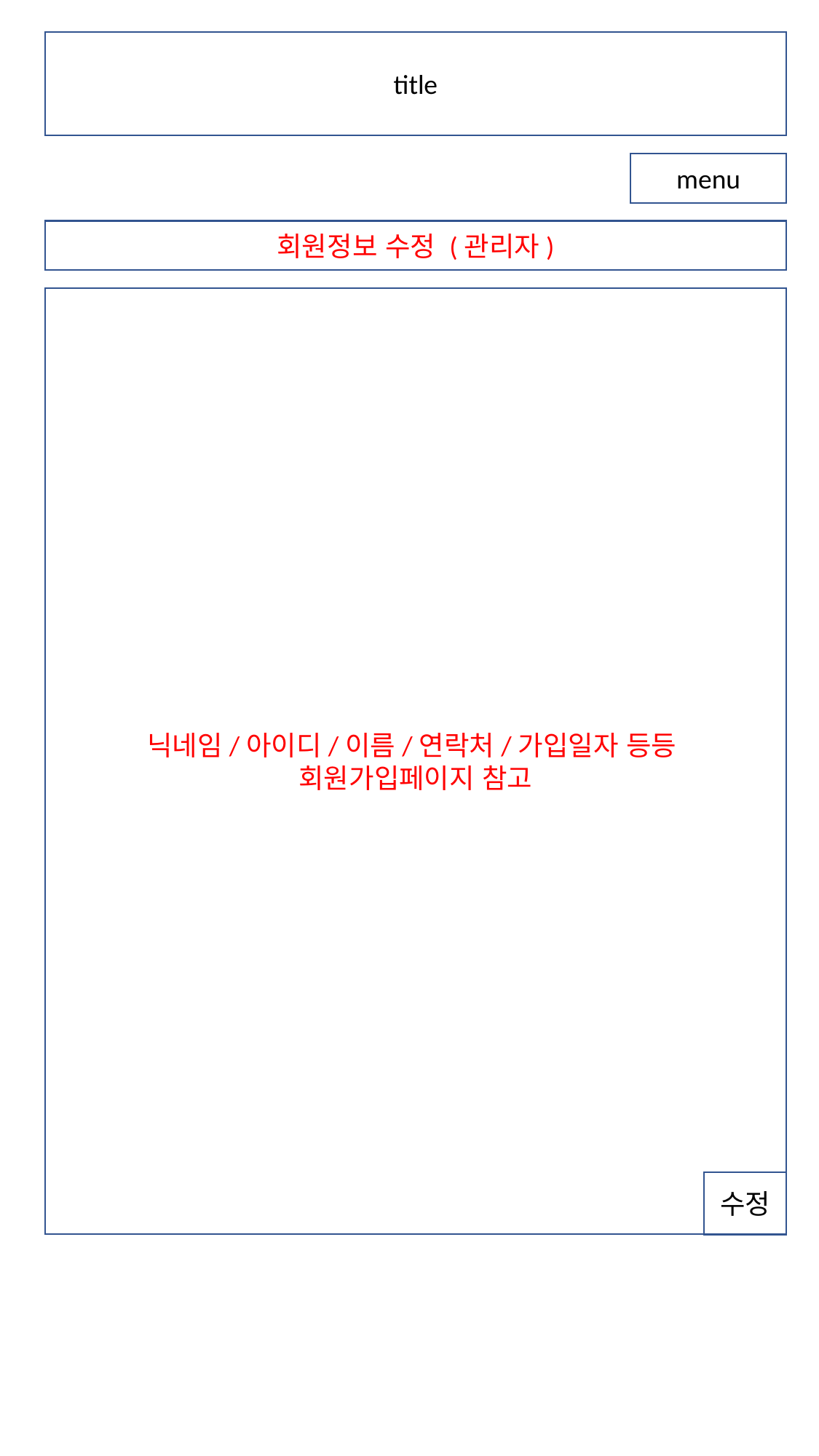

title
menu
회원정보 수정 (관리자)
닉네임/아이디/이름/연락처/가입일자 등등
회원가입페이지 참고
수정